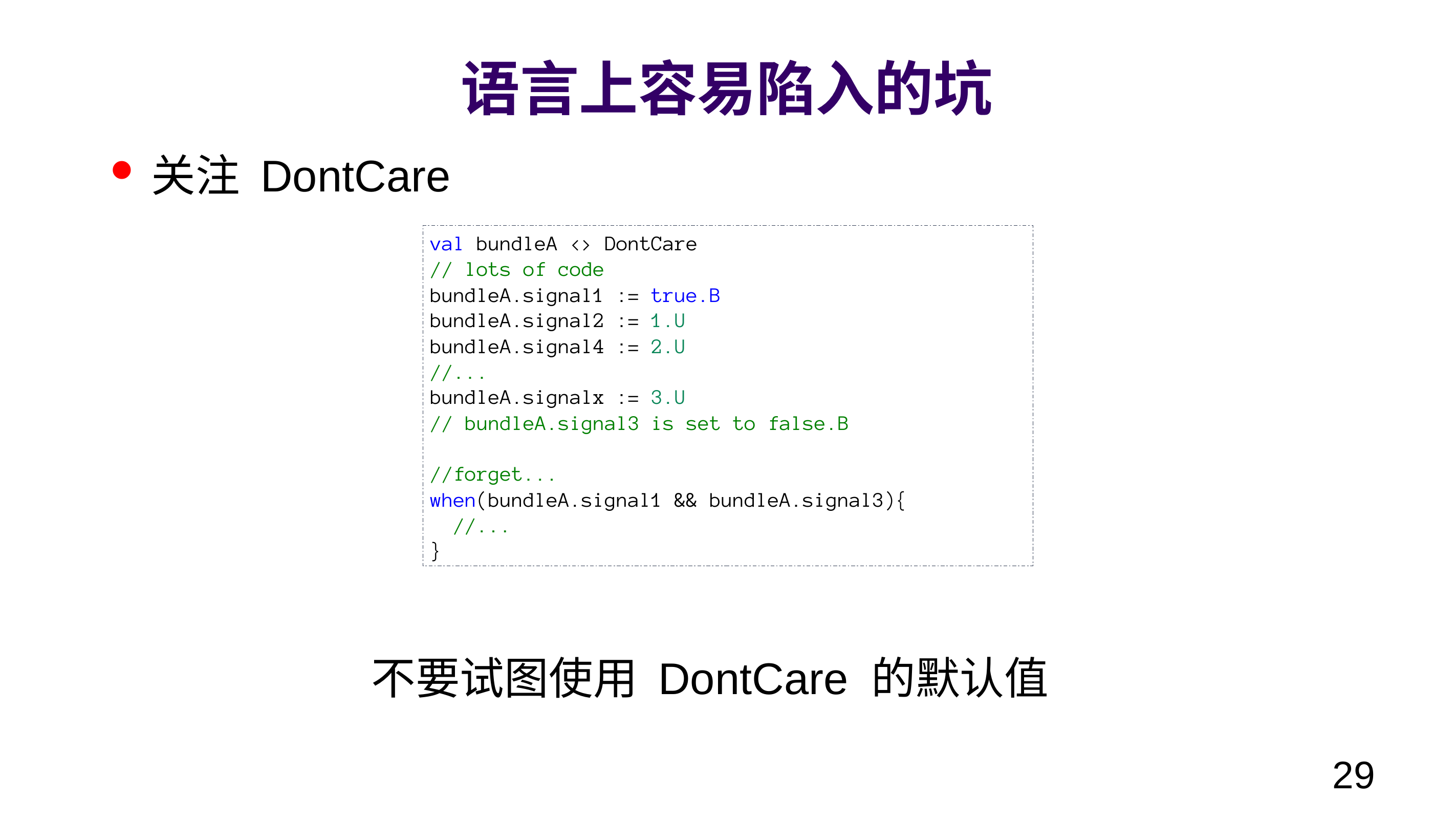

# 语言上容易陷入的坑
关注 DontCare
val bundleA <> DontCare
// lots of code
bundleA.signal1 := true.B
bundleA.signal2 := 1.U
bundleA.signal4 := 2.U
//...
bundleA.signalx := 3.U
// bundleA.signal3 is set to false.B
//forget...
when(bundleA.signal1 && bundleA.signal3){
  //...
}
不要试图使用 DontCare 的默认值
29